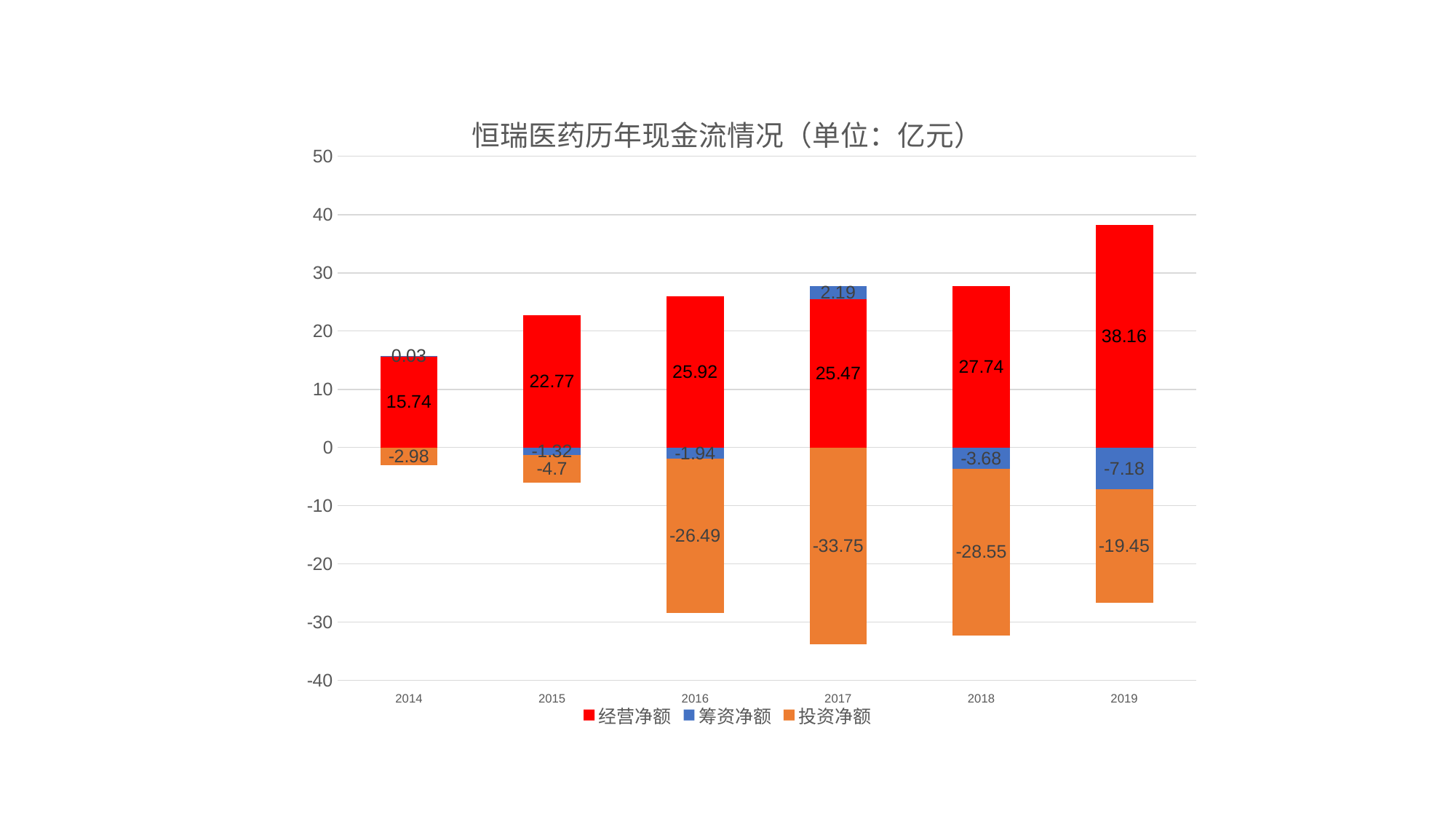

### Chart: 恒瑞医药历年现金流情况（单位：亿元）

| Category | 经营净额 | 筹资净额 | 投资净额 |
|---|---|---|---|
| 2014 | 15.74 | 0.03 | -2.98 |
| 2015 | 22.77 | -1.32 | -4.7 |
| 2016 | 25.92 | -1.94 | -26.49 |
| 2017 | 25.47 | 2.19 | -33.75 |
| 2018 | 27.74 | -3.68 | -28.55 |
| 2019 | 38.16 | -7.18 | -19.45 |